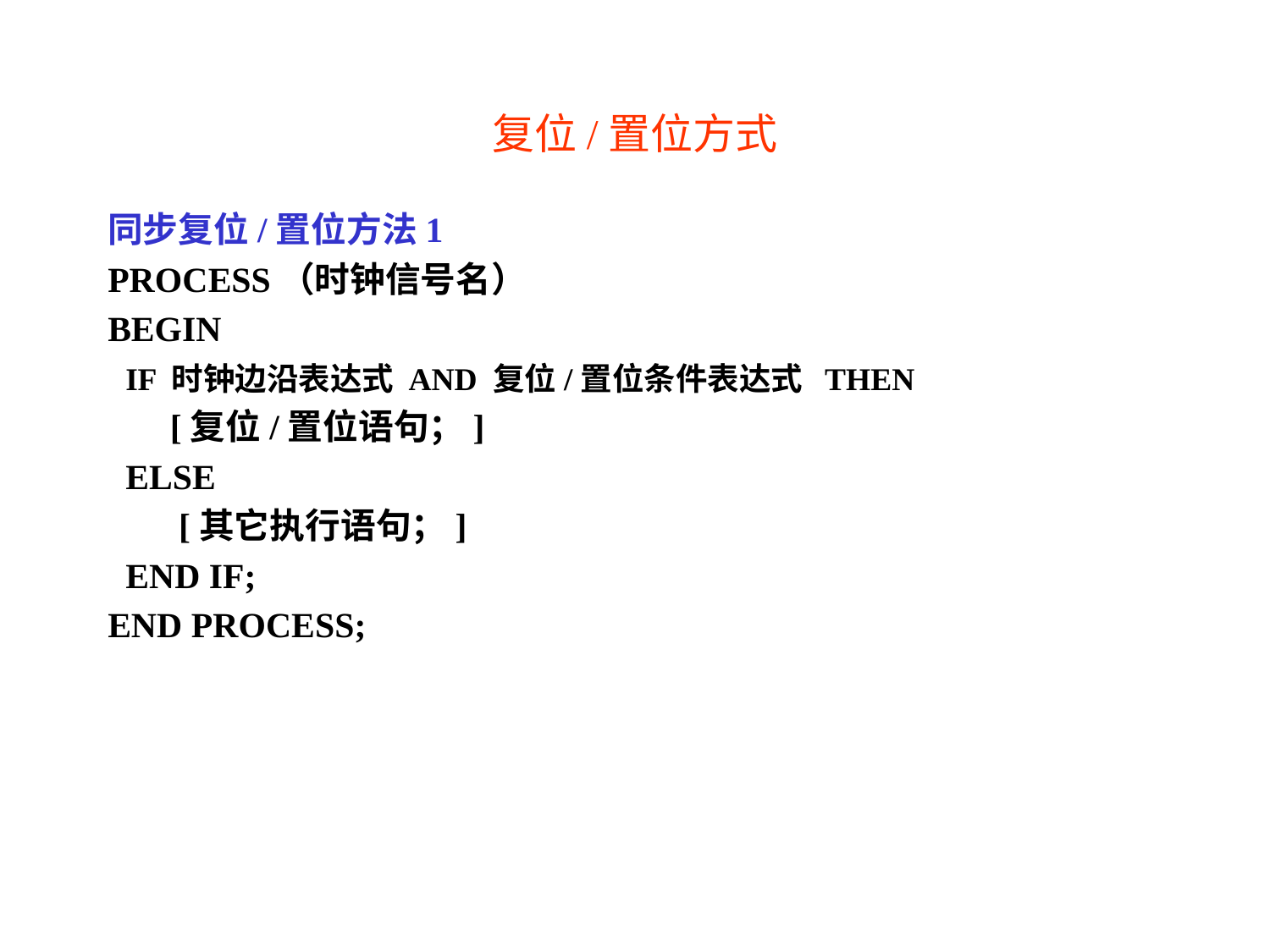

# 复位/置位方式
同步复位/置位方法1
PROCESS（时钟信号名）
BEGIN
  IF 时钟边沿表达式 AND 复位/置位条件表达式  THEN
       [复位/置位语句；]
  ELSE
        [其它执行语句；]
  END IF;
END PROCESS;